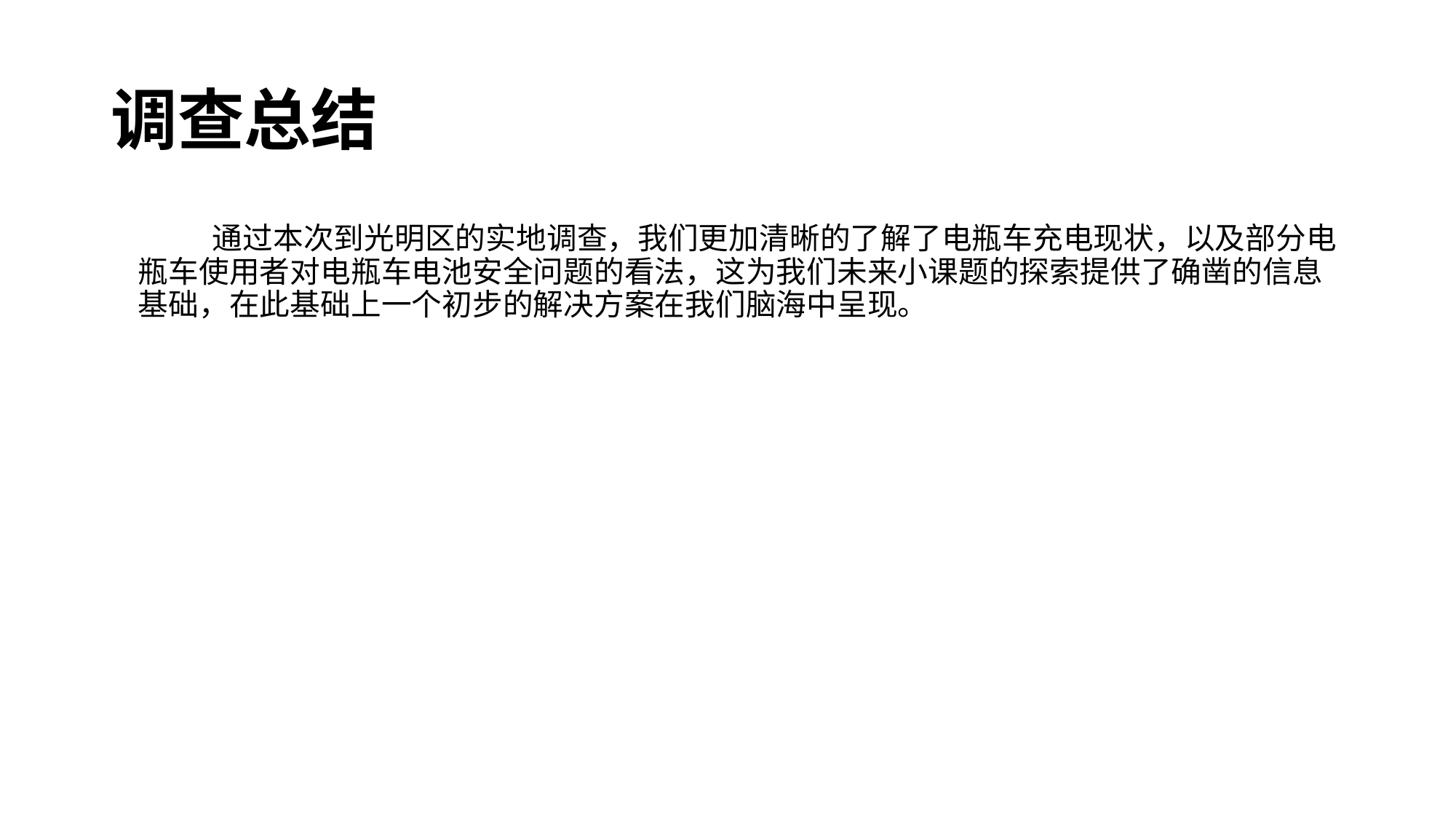

# 调查总结
              通过本次到光明区的实地调查，我们更加清晰的了解了电瓶车充电现状，以及部分电瓶车使用者对电瓶车电池安全问题的看法，这为我们未来小课题的探索提供了确凿的信息基础，在此基础上一个初步的解决方案在我们脑海中呈现。